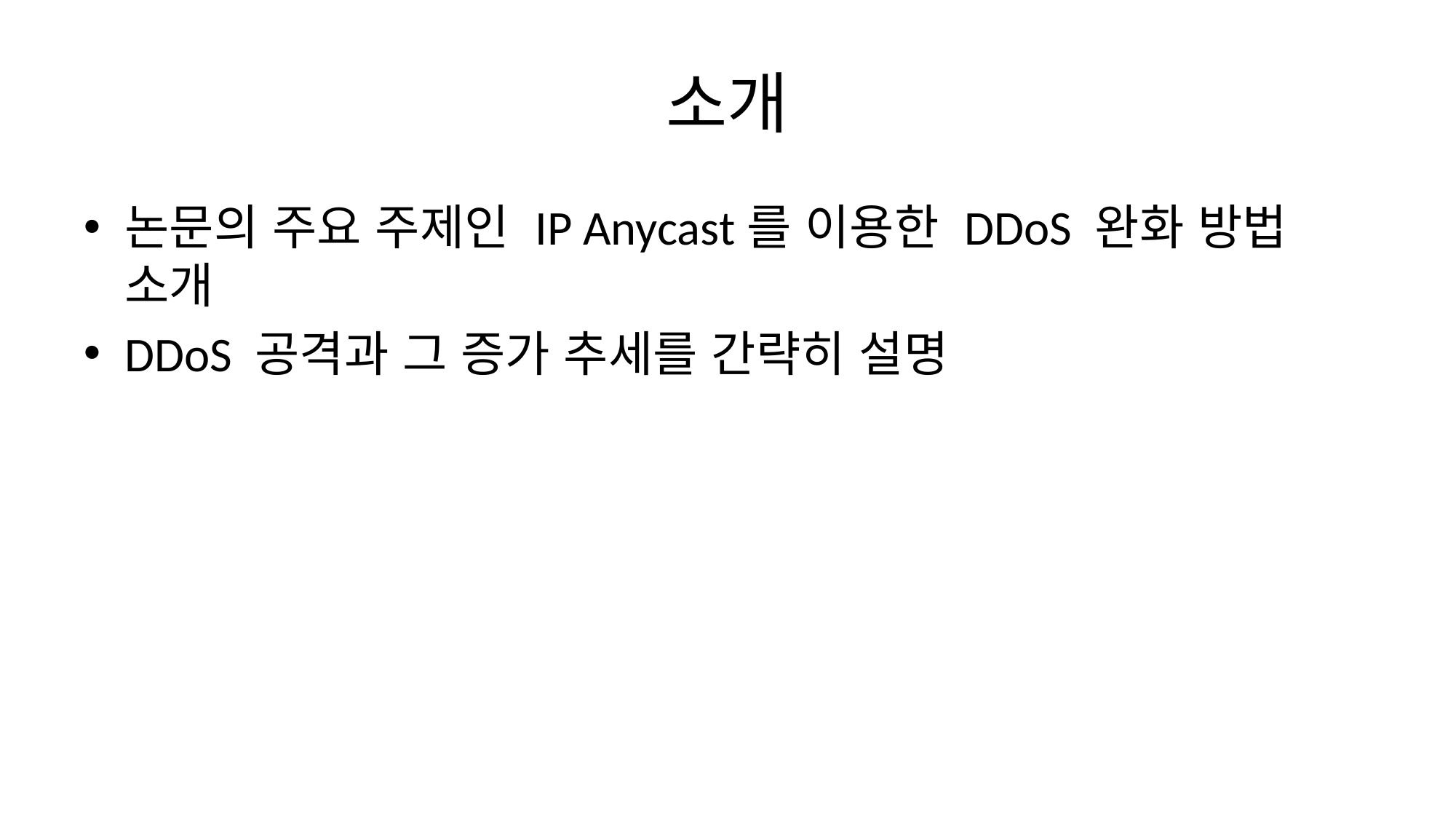

# 소개
논문의 주요 주제인 IP Anycast를 이용한 DDoS 완화 방법 소개
DDoS 공격과 그 증가 추세를 간략히 설명